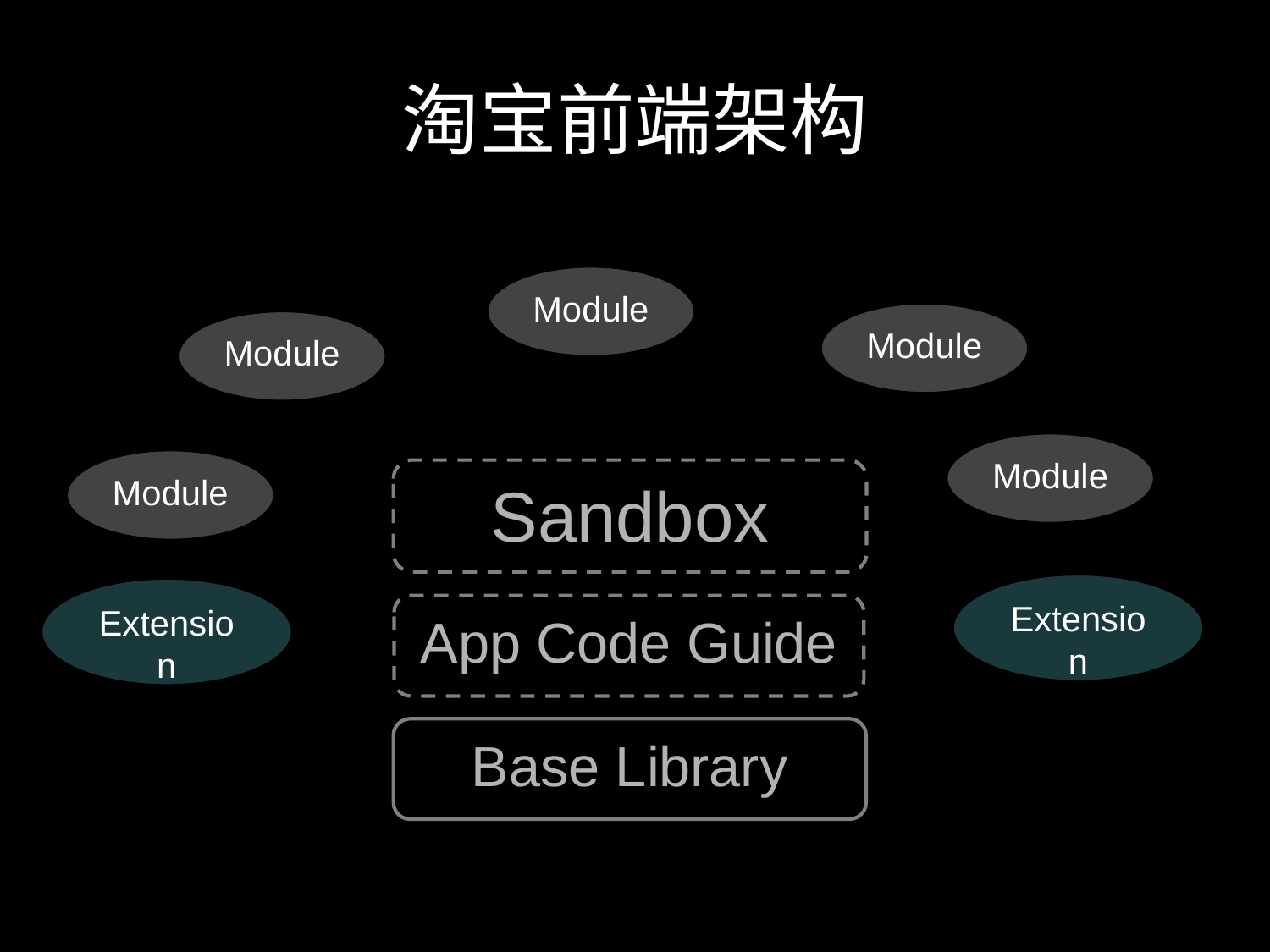

# 淘宝前端架构
Module
Module
Module
Module
Module
Sandbox
Extension
Extension
App Code Guide
Base Library